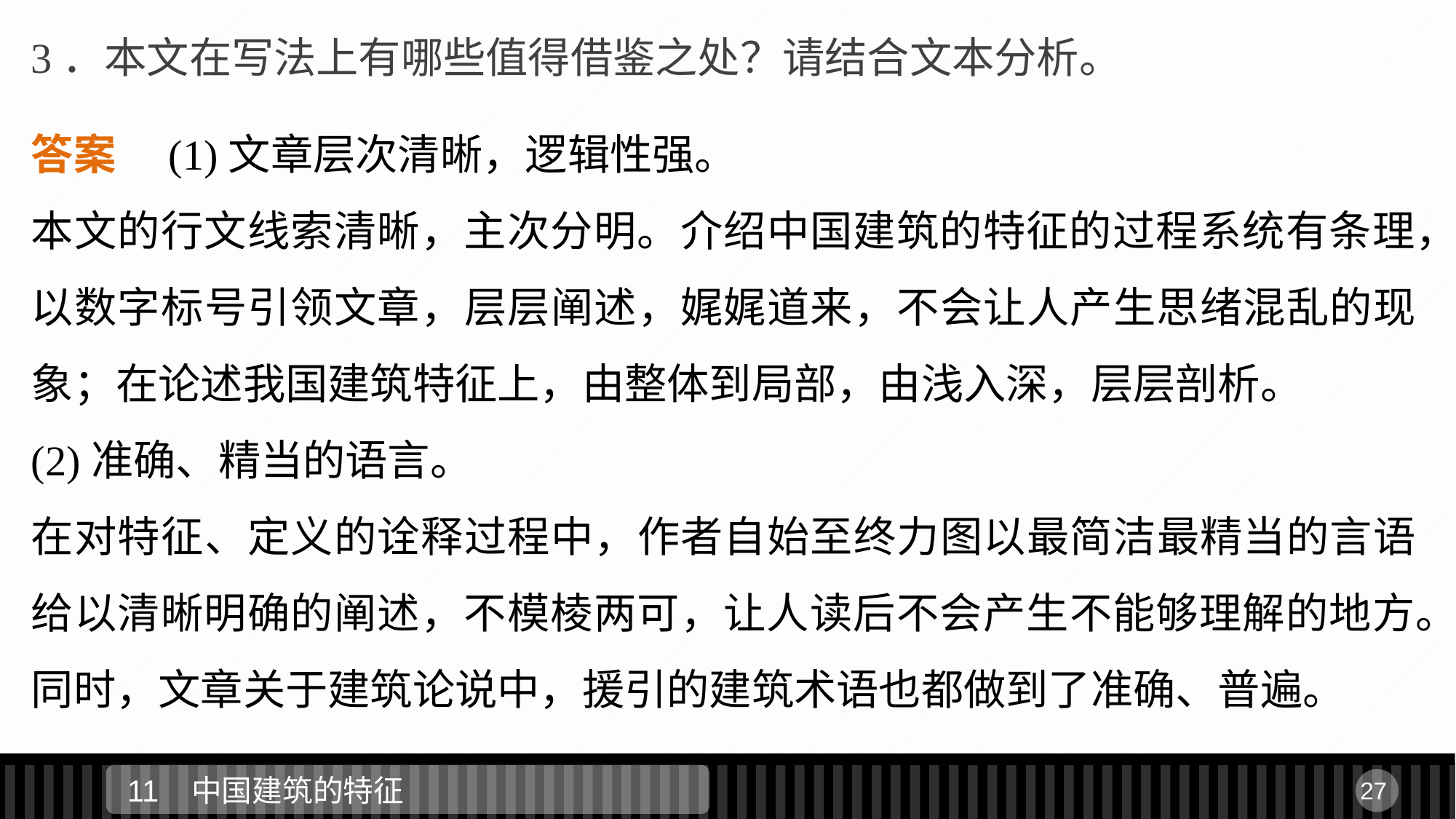

3．本文在写法上有哪些值得借鉴之处？请结合文本分析。
答案　(1)文章层次清晰，逻辑性强。
本文的行文线索清晰，主次分明。介绍中国建筑的特征的过程系统有条理，以数字标号引领文章，层层阐述，娓娓道来，不会让人产生思绪混乱的现象；在论述我国建筑特征上，由整体到局部，由浅入深，层层剖析。
(2)准确、精当的语言。
在对特征、定义的诠释过程中，作者自始至终力图以最简洁最精当的言语给以清晰明确的阐述，不模棱两可，让人读后不会产生不能够理解的地方。同时，文章关于建筑论说中，援引的建筑术语也都做到了准确、普遍。